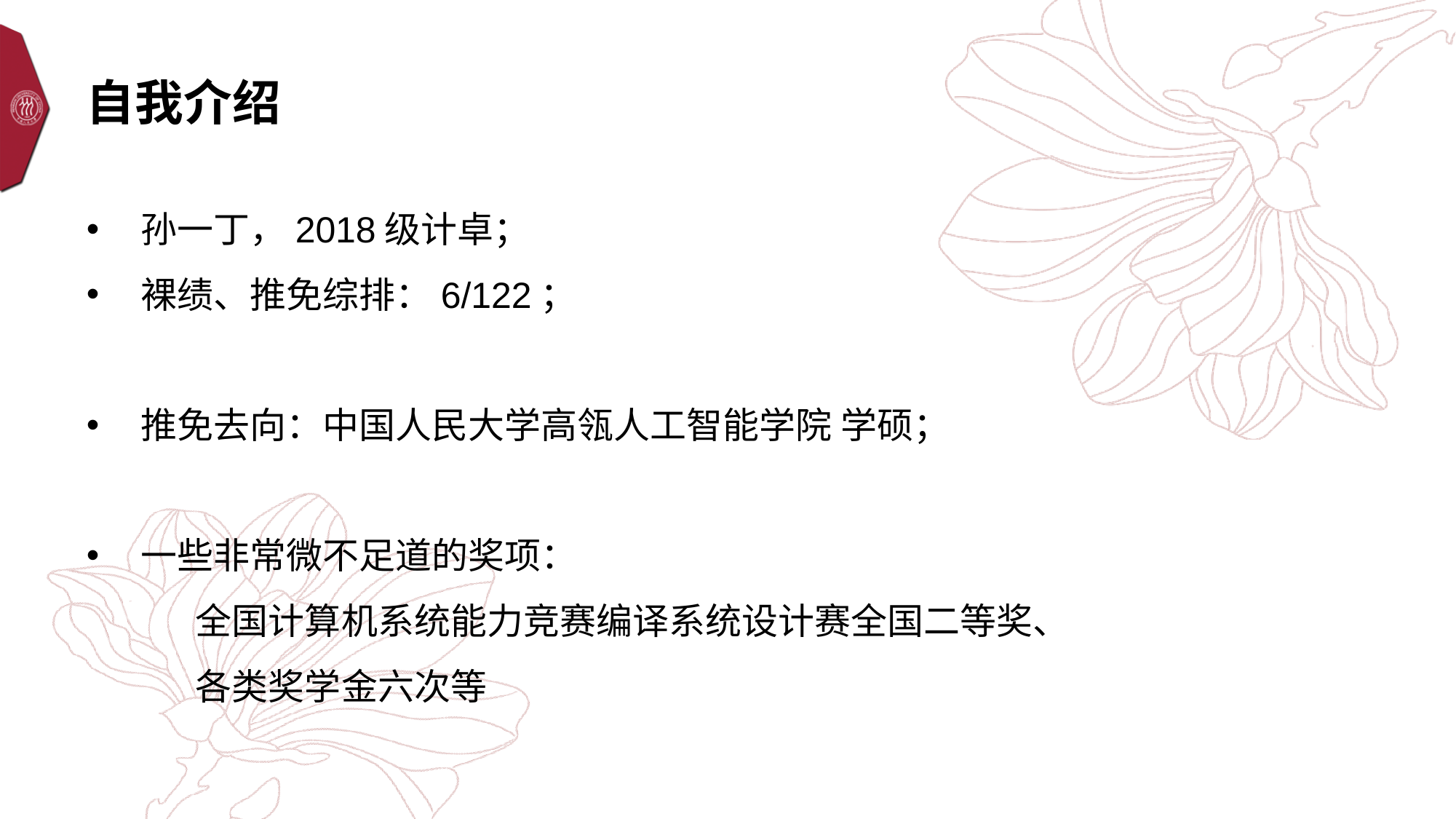

# 自我介绍
孙一丁，2018级计卓；
裸绩、推免综排：6/122；

推免去向：中国人民大学高瓴人工智能学院 学硕；

一些非常微不足道的奖项：
	全国计算机系统能力竞赛编译系统设计赛全国二等奖、
	各类奖学金六次等